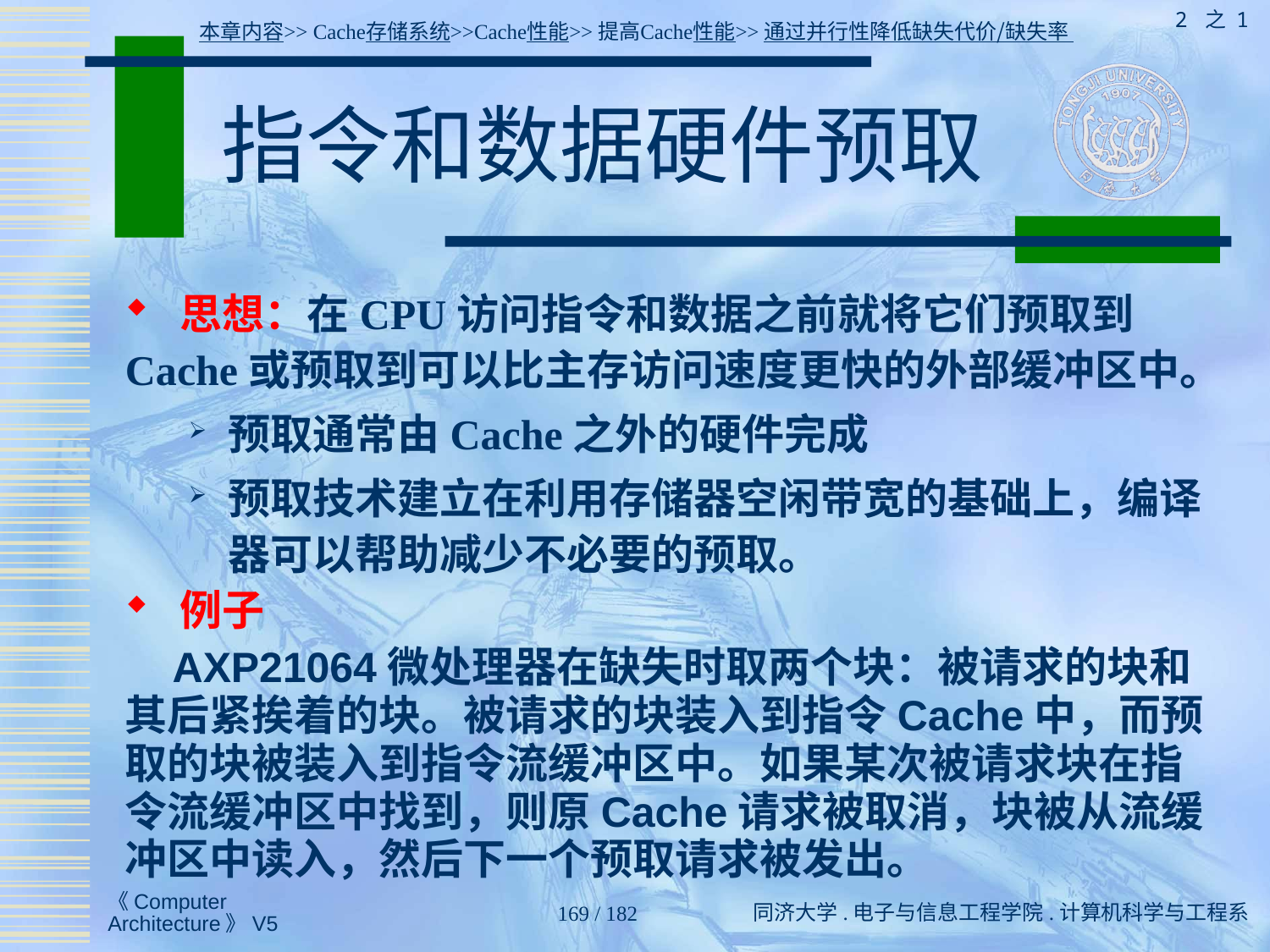

2 之 1
本章内容>> Cache存储系统>>Cache性能>>提高Cache性能>>通过并行性降低缺失代价/缺失率
# 指令和数据硬件预取
  思想：在CPU访问指令和数据之前就将它们预取到Cache或预取到可以比主存访问速度更快的外部缓冲区中。
预取通常由Cache之外的硬件完成
预取技术建立在利用存储器空闲带宽的基础上，编译器可以帮助减少不必要的预取。
  例子
    AXP21064微处理器在缺失时取两个块：被请求的块和其后紧挨着的块。被请求的块装入到指令Cache中，而预取的块被装入到指令流缓冲区中。如果某次被请求块在指令流缓冲区中找到，则原Cache请求被取消，块被从流缓冲区中读入，然后下一个预取请求被发出。